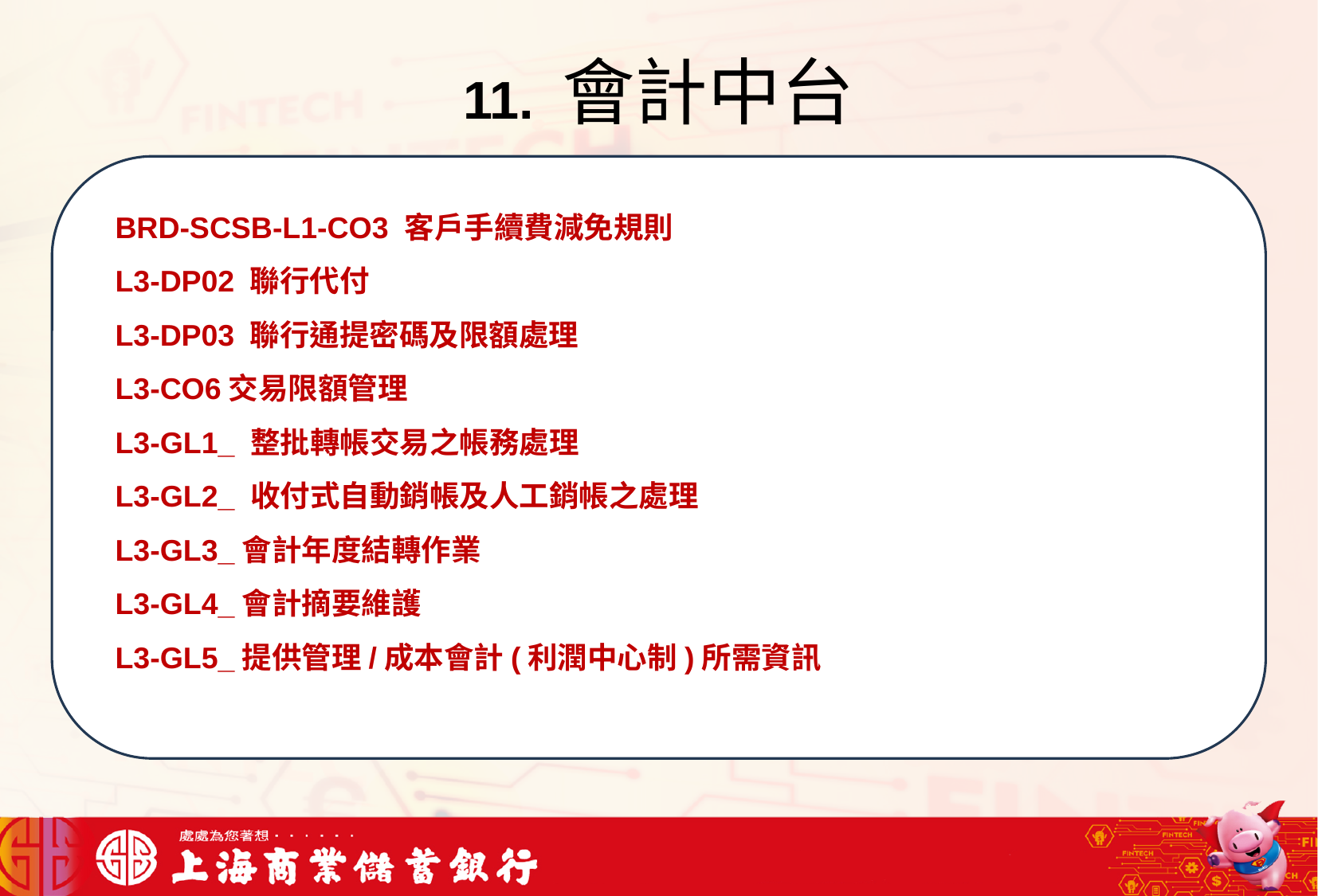

# 11. 會計中台
我們可以將信用卡相關資料存在一個檔案中，將這些檔案中的文字進行詞向量的轉換，把文字轉成數字向量存在向量資料庫中，透過檢索器在向量資料庫搜尋與用戶問題最接近的資訊，透過生成器，生成最合適的答案回覆用戶
BRD-SCSB-L1-CO3 客戶手續費減免規則
L3-DP02 聯行代付
L3-DP03 聯行通提密碼及限額處理
L3-CO6交易限額管理
L3-GL1_ 整批轉帳交易之帳務處理
L3-GL2_ 收付式自動銷帳及人工銷帳之處理
L3-GL3_會計年度結轉作業
L3-GL4_會計摘要維護
L3-GL5_提供管理/成本會計(利潤中心制)所需資訊